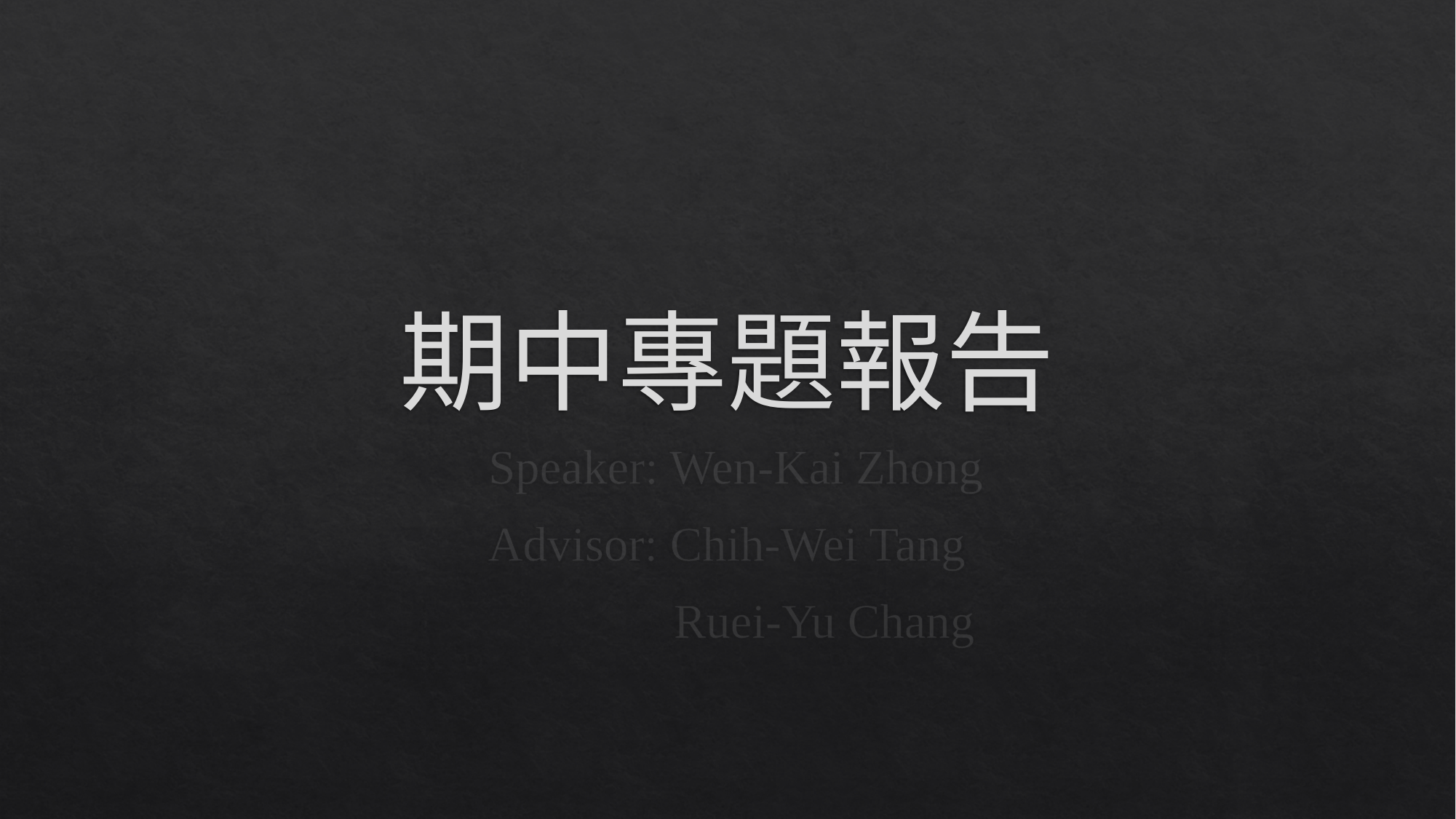

# 期中專題報告
  Speaker: Wen-Kai Zhong
Advisor: Chih-Wei Tang
                Ruei-Yu Chang